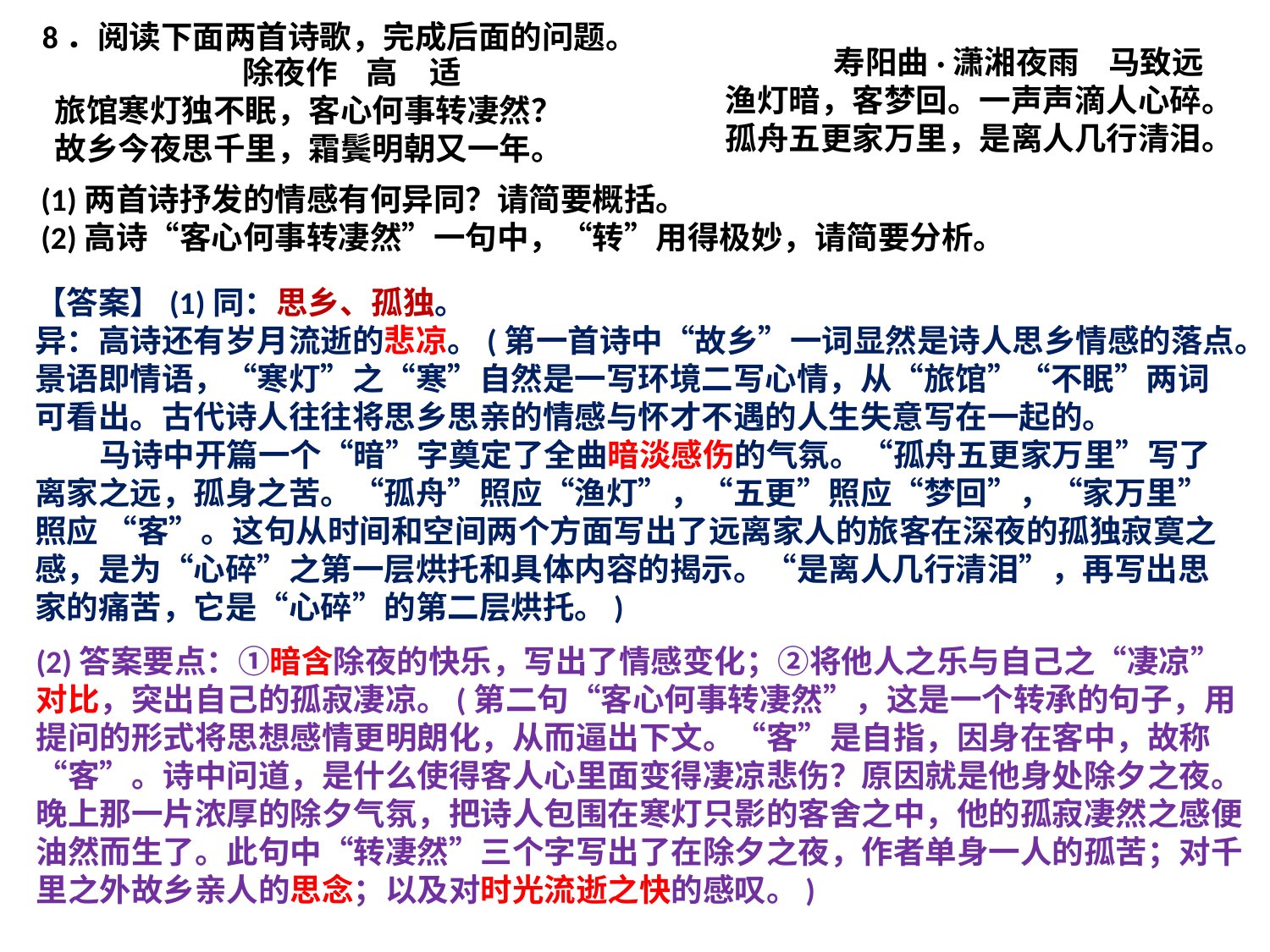

8．阅读下面两首诗歌，完成后面的问题。
              寿阳曲·潇湘夜雨    马致远
渔灯暗，客梦回。一声声滴人心碎。
孤舟五更家万里，是离人几行清泪。
                         除夜作    高　适
旅馆寒灯独不眠，客心何事转凄然？
故乡今夜思千里，霜鬓明朝又一年。
(1)两首诗抒发的情感有何异同？请简要概括。
(2)高诗“客心何事转凄然”一句中，“转”用得极妙，请简要分析。
【答案】(1)同：思乡、孤独。
异：高诗还有岁月流逝的悲凉。(第一首诗中“故乡”一词显然是诗人思乡情感的落点。景语即情语，“寒灯”之“寒”自然是一写环境二写心情，从“旅馆”“不眠”两词可看出。古代诗人往往将思乡思亲的情感与怀才不遇的人生失意写在一起的。
        马诗中开篇一个“暗”字奠定了全曲暗淡感伤的气氛。“孤舟五更家万里”写了离家之远，孤身之苦。“孤舟”照应“渔灯”，“五更”照应“梦回”，“家万里”照应 “客”。这句从时间和空间两个方面写出了远离家人的旅客在深夜的孤独寂寞之感，是为“心碎”之第一层烘托和具体内容的揭示。“是离人几行清泪”，再写出思家的痛苦，它是“心碎”的第二层烘托。)
(2)答案要点：①暗含除夜的快乐，写出了情感变化；②将他人之乐与自己之“凄凉”对比，突出自己的孤寂凄凉。(第二句“客心何事转凄然”，这是一个转承的句子，用提问的形式将思想感情更明朗化，从而逼出下文。“客”是自指，因身在客中，故称“客”。诗中问道，是什么使得客人心里面变得凄凉悲伤？原因就是他身处除夕之夜。晚上那一片浓厚的除夕气氛，把诗人包围在寒灯只影的客舍之中，他的孤寂凄然之感便油然而生了。此句中“转凄然”三个字写出了在除夕之夜，作者单身一人的孤苦；对千里之外故乡亲人的思念；以及对时光流逝之快的感叹。)